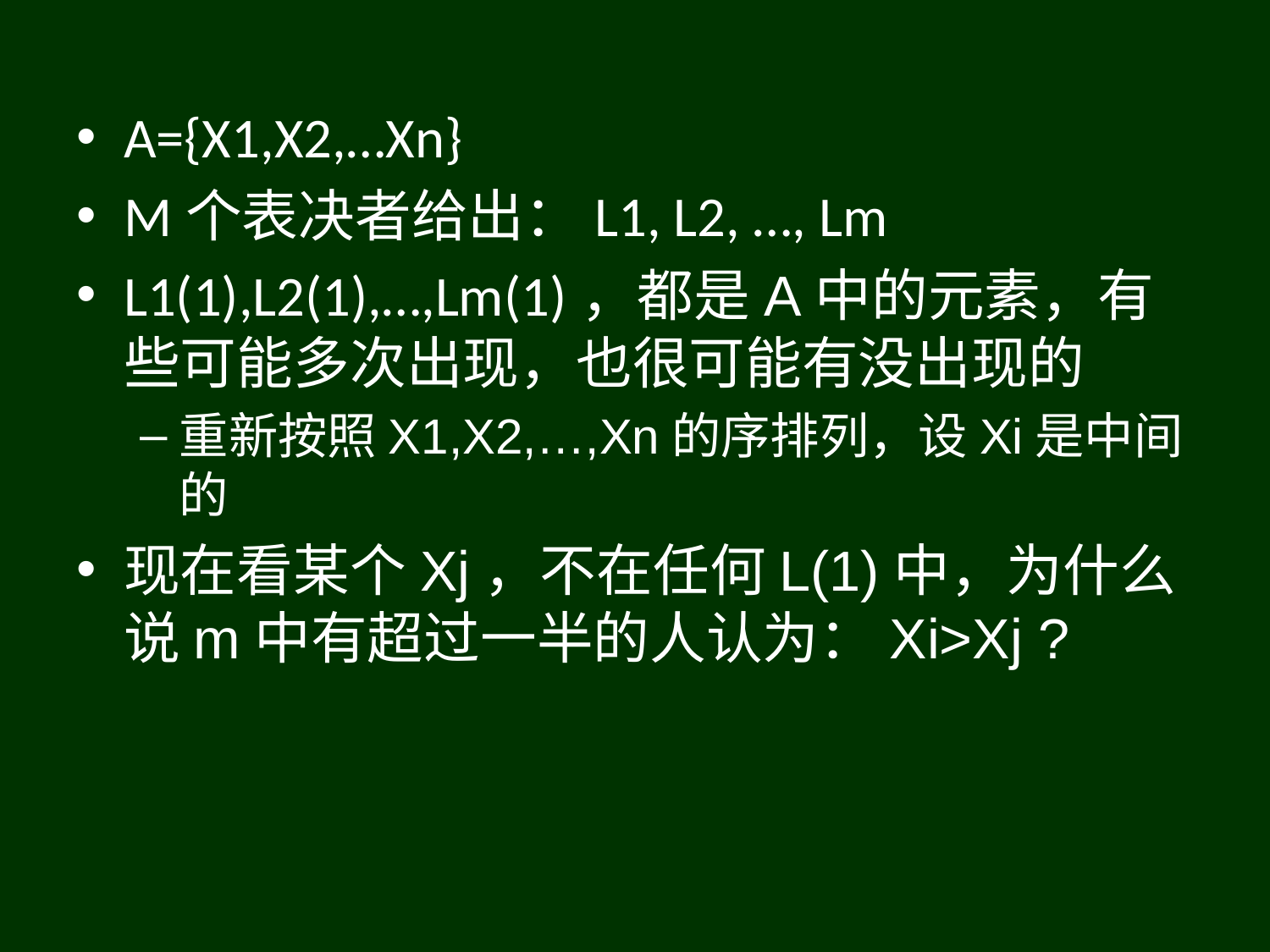

#
A={X1,X2,…Xn}
M个表决者给出：L1, L2, …, Lm
L1(1),L2(1),…,Lm(1)，都是A中的元素，有些可能多次出现，也很可能有没出现的
重新按照X1,X2,…,Xn的序排列，设Xi是中间的
现在看某个Xj，不在任何L(1)中，为什么说m中有超过一半的人认为：Xi>Xj ?